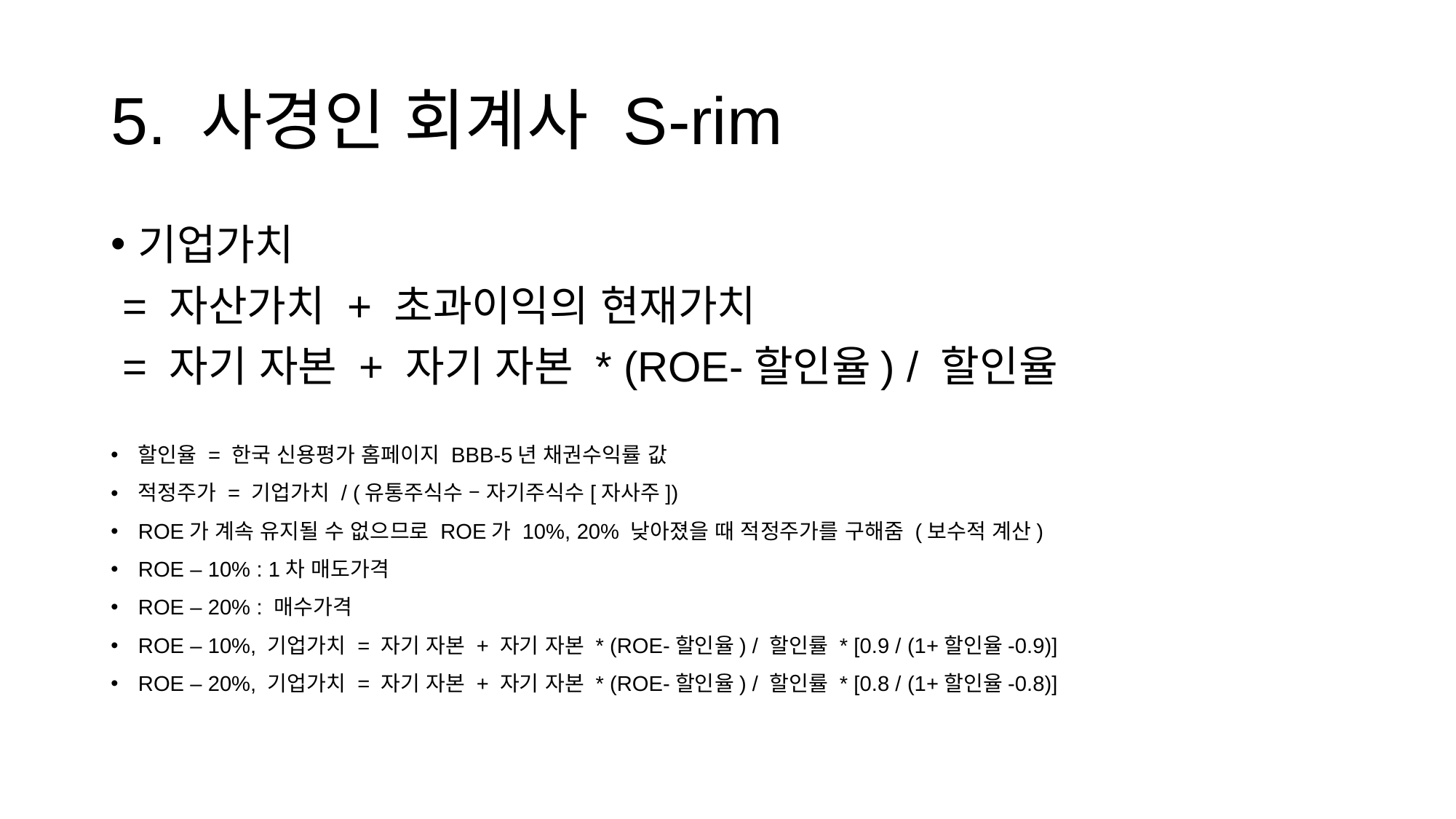

# 5. 사경인 회계사 S-rim
기업가치
 = 자산가치 + 초과이익의 현재가치
 = 자기 자본 + 자기 자본 * (ROE-할인율) / 할인율

할인율 = 한국 신용평가 홈페이지 BBB-5년 채권수익률 값
적정주가 = 기업가치 / (유통주식수 – 자기주식수[자사주])
ROE가 계속 유지될 수 없으므로 ROE가 10%, 20% 낮아졌을 때 적정주가를 구해줌 (보수적 계산)
ROE – 10% : 1차 매도가격
ROE – 20% : 매수가격
ROE – 10%, 기업가치 = 자기 자본 + 자기 자본 * (ROE-할인율) / 할인률 * [0.9 / (1+할인율-0.9)]
ROE – 20%, 기업가치 = 자기 자본 + 자기 자본 * (ROE-할인율) / 할인률 * [0.8 / (1+할인율-0.8)]